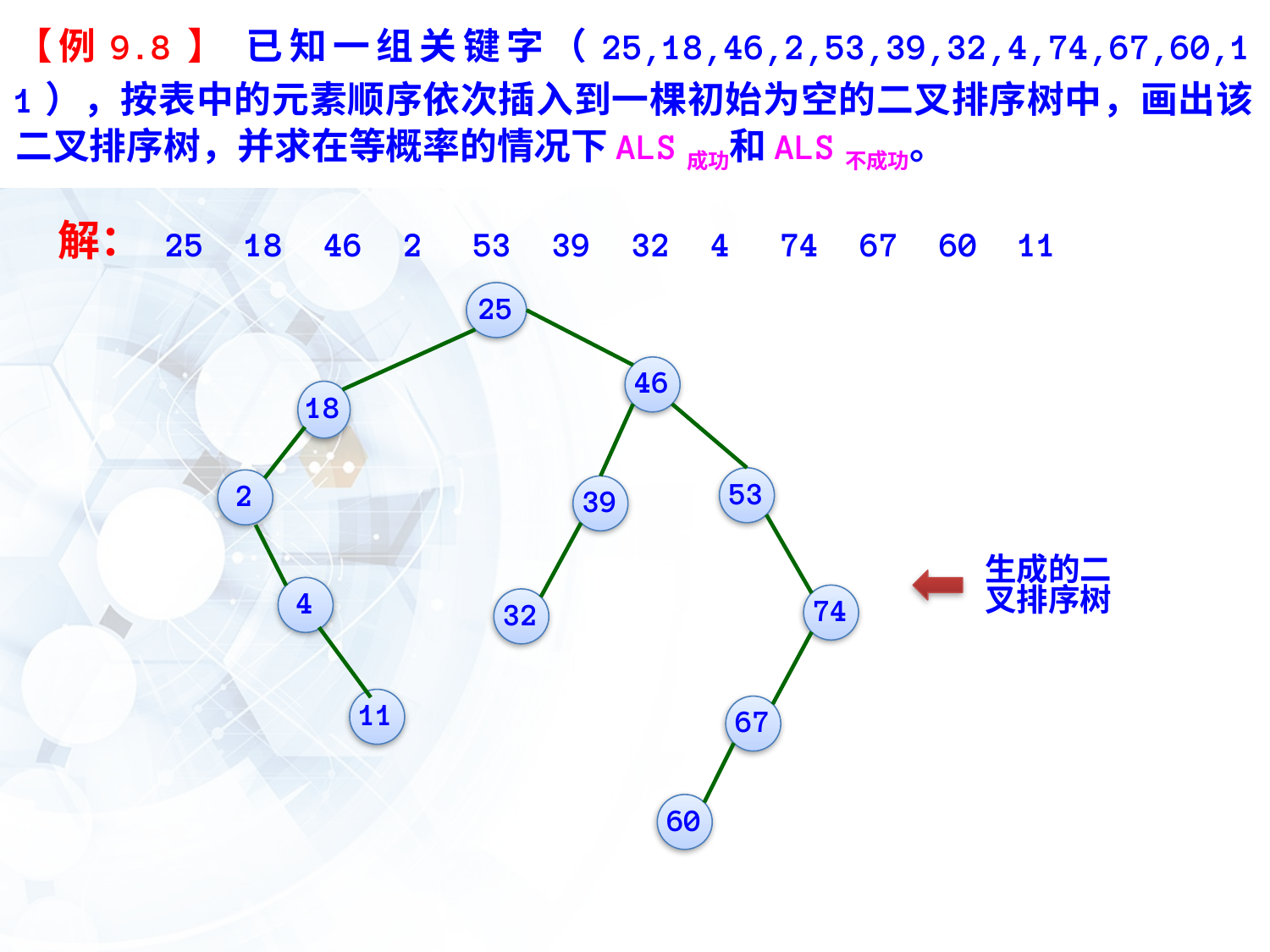

【例9.8】 已知一组关键字（25,18,46,2,53,39,32,4,74,67,60,11），按表中的元素顺序依次插入到一棵初始为空的二叉排序树中，画出该二叉排序树，并求在等概率的情况下ALS成功和ALS不成功。
解：
25
18
46
2
53
39
32
4
74
67
60
11
25
46
18
53
39
2
74
32
4
生成的二叉排序树

11
67
60